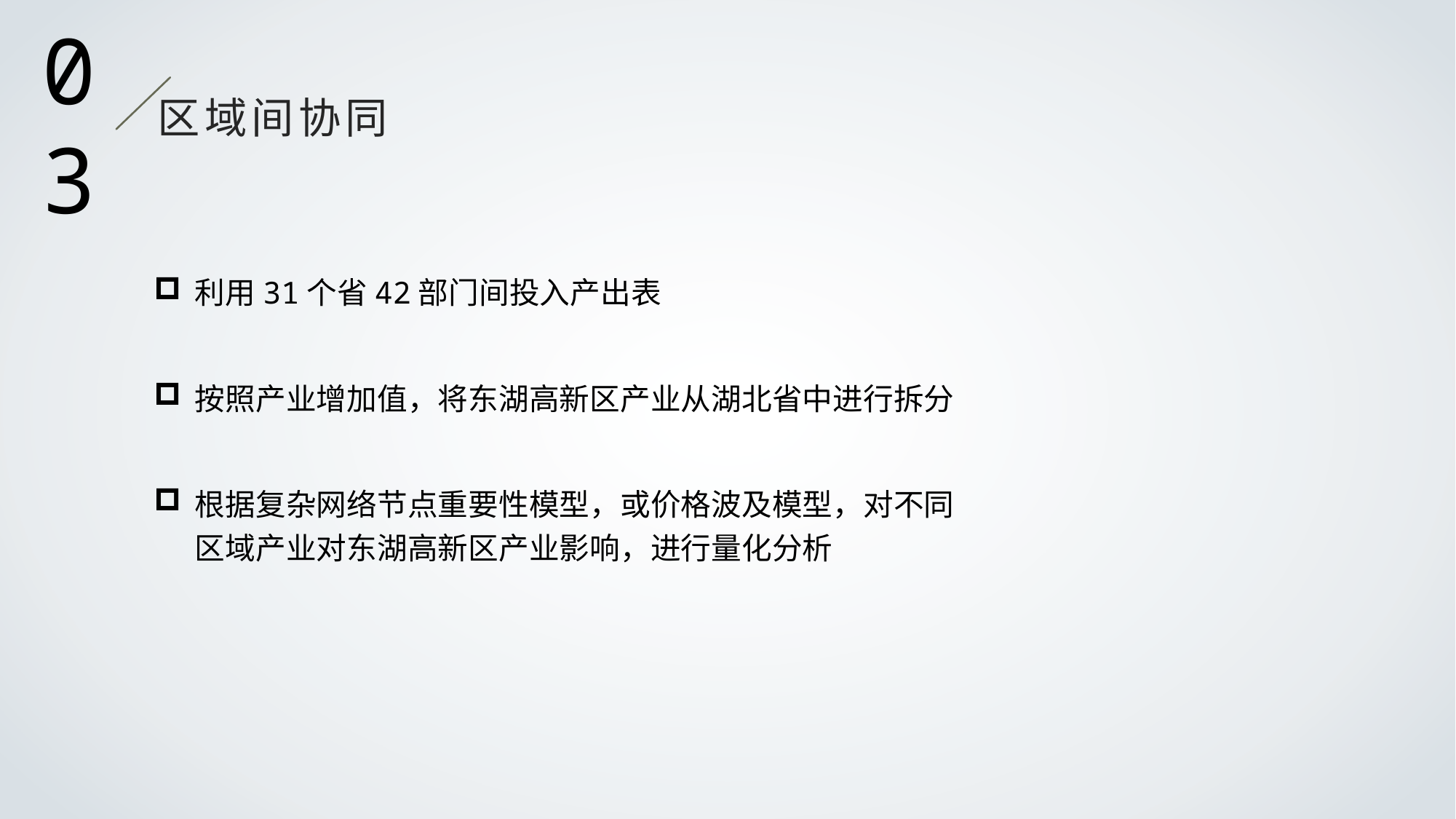

03
区域间协同
利用31个省42部门间投入产出表

按照产业增加值，将东湖高新区产业从湖北省中进行拆分

根据复杂网络节点重要性模型，或价格波及模型，对不同区域产业对东湖高新区产业影响，进行量化分析